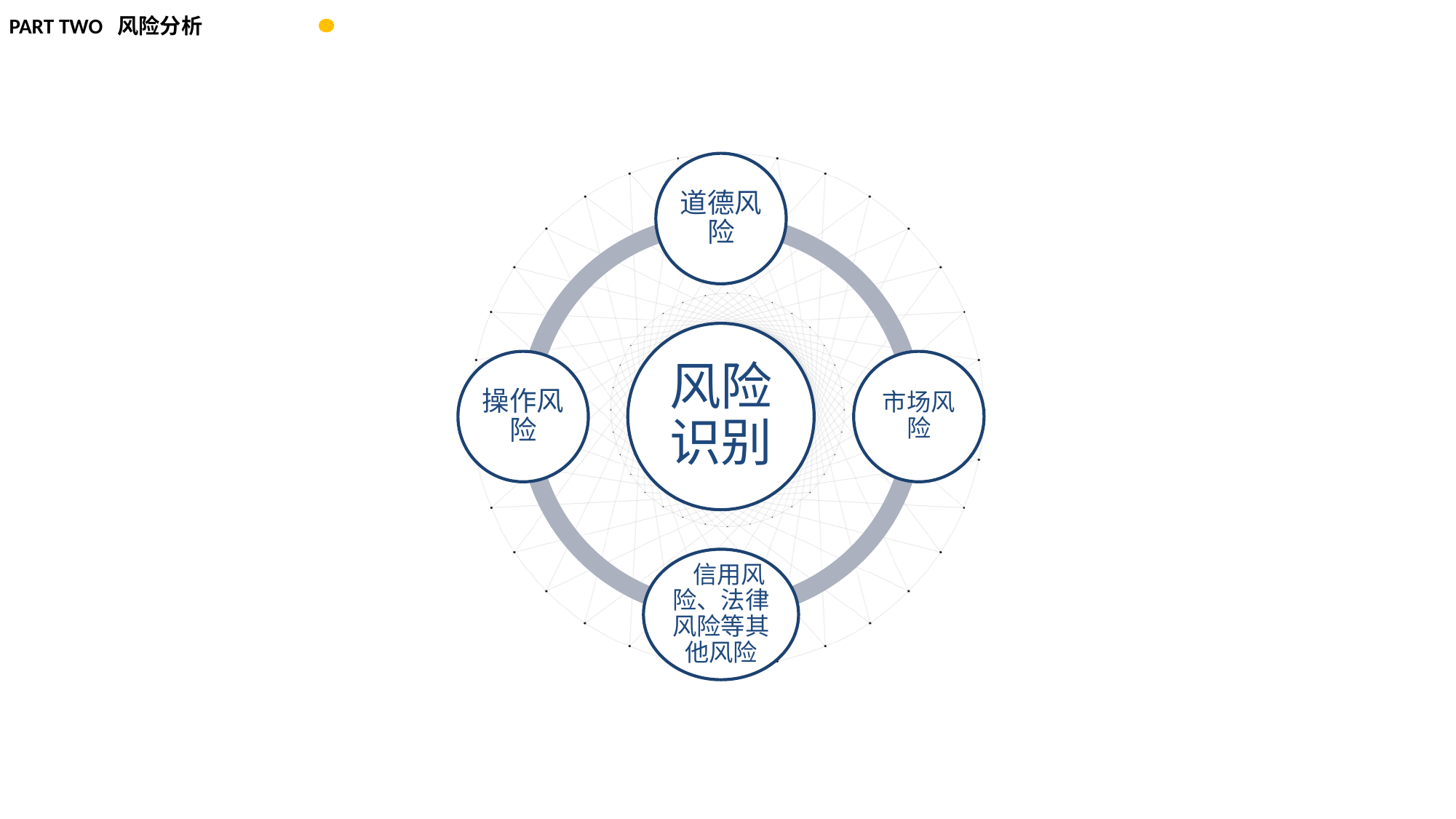

PART TWO  风险分析

风险识别
道德风险
市场风险
  信用风险、法律风险等其他风险
操作风险